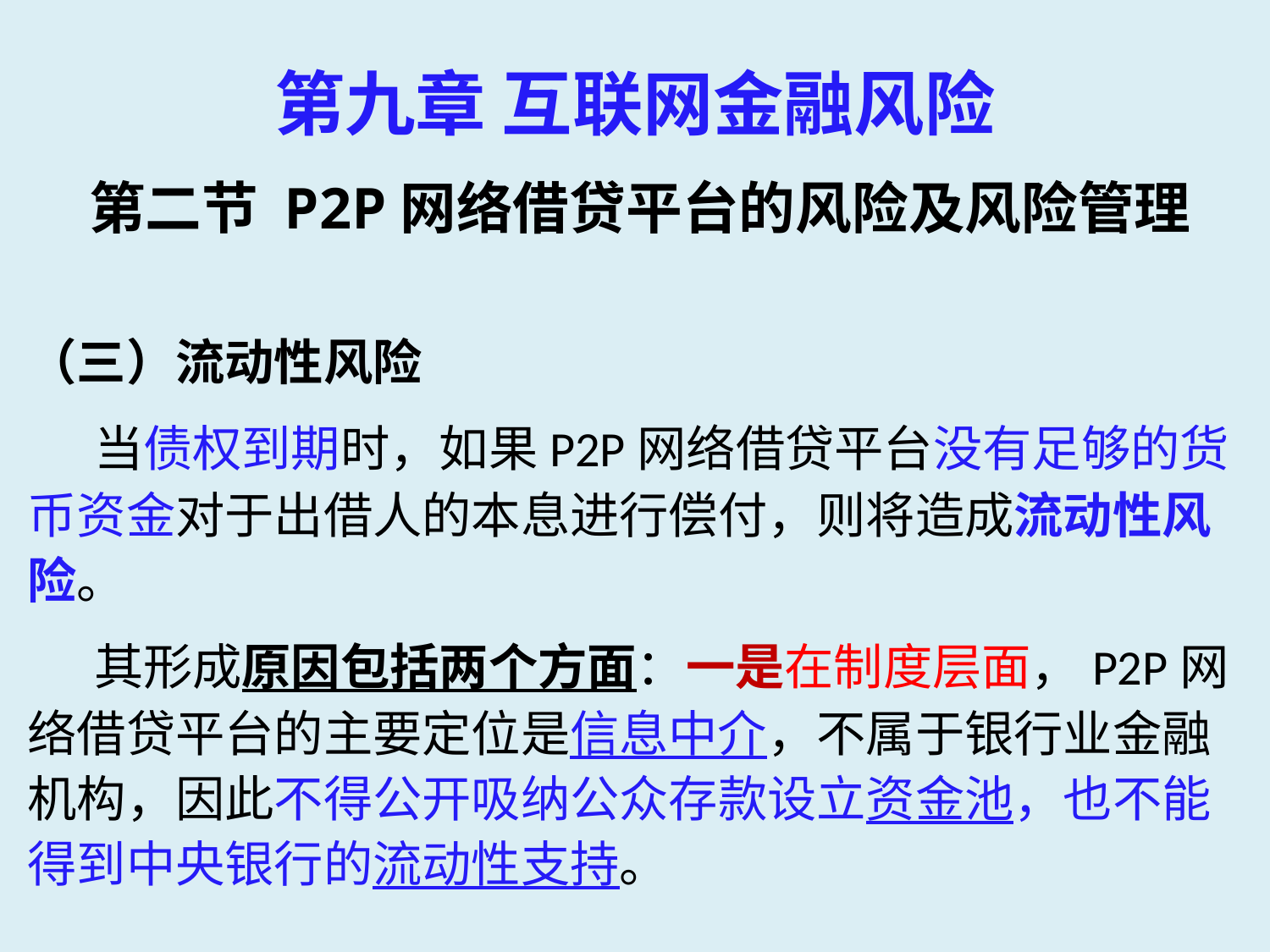

# 第九章 互联网金融风险
第二节 P2P网络借贷平台的风险及风险管理

（三）流动性风险
    当债权到期时，如果P2P网络借贷平台没有足够的货币资金对于出借人的本息进行偿付，则将造成流动性风险。
    其形成原因包括两个方面：一是在制度层面，P2P网络借贷平台的主要定位是信息中介，不属于银行业金融机构，因此不得公开吸纳公众存款设立资金池，也不能得到中央银行的流动性支持。
20